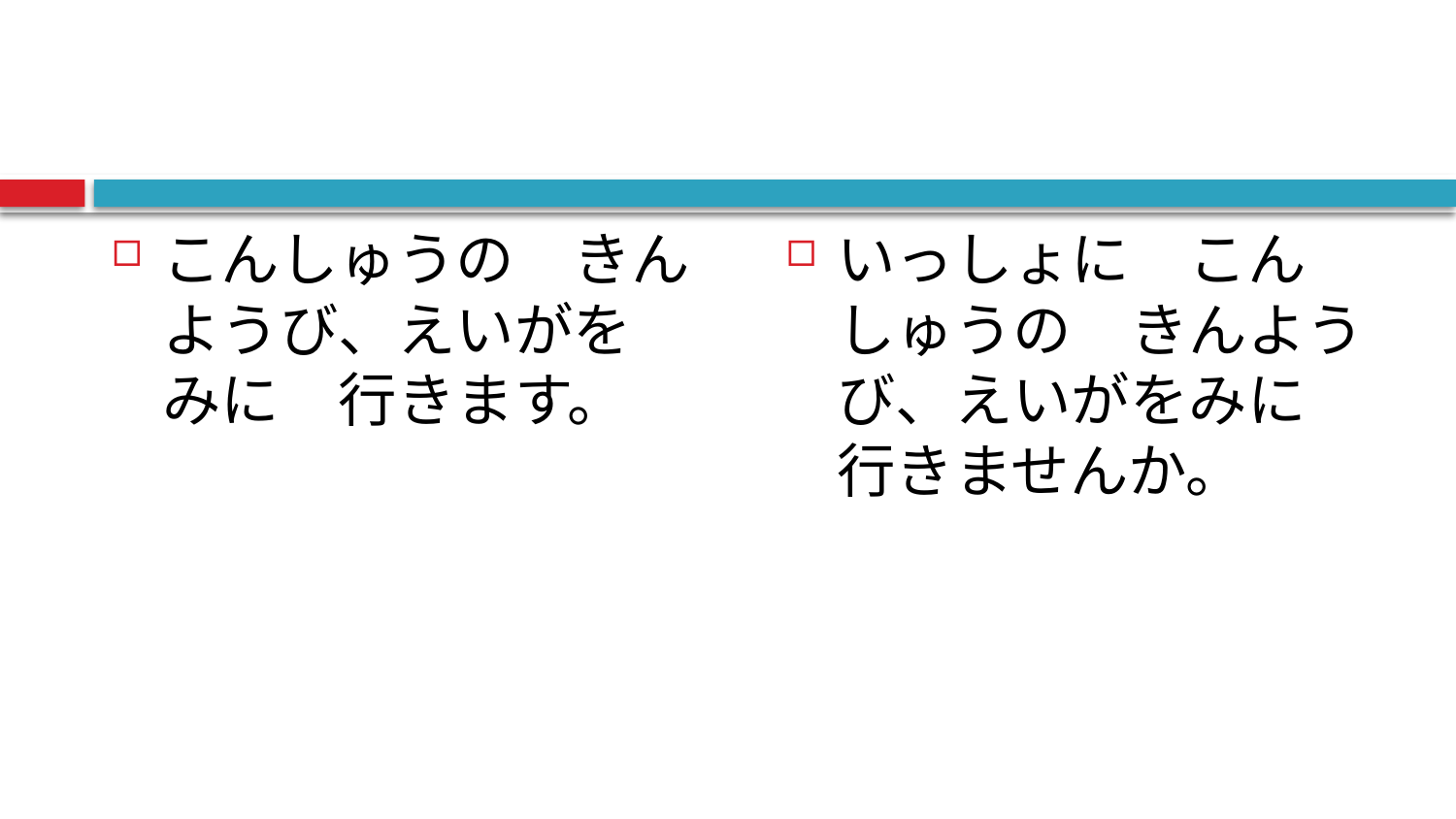

#
いっしょに　こんしゅうの　きんようび、えいがをみに　行きませんか。
こんしゅうの　きんようび、えいがを　みに　行きます。